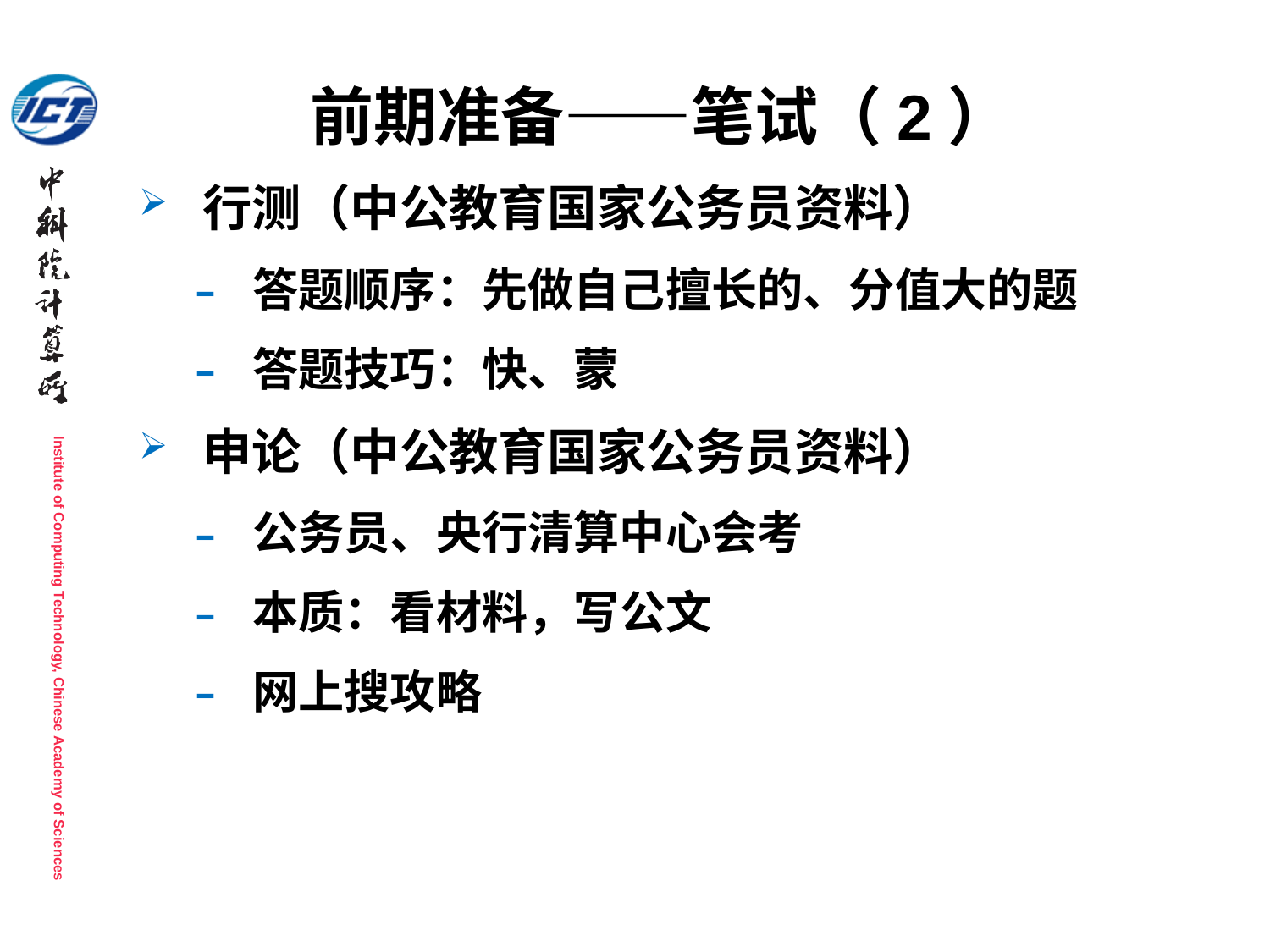

# 前期准备——笔试（2）
行测（中公教育国家公务员资料）
答题顺序：先做自己擅长的、分值大的题
答题技巧：快、蒙
申论（中公教育国家公务员资料）
公务员、央行清算中心会考
本质：看材料，写公文
网上搜攻略